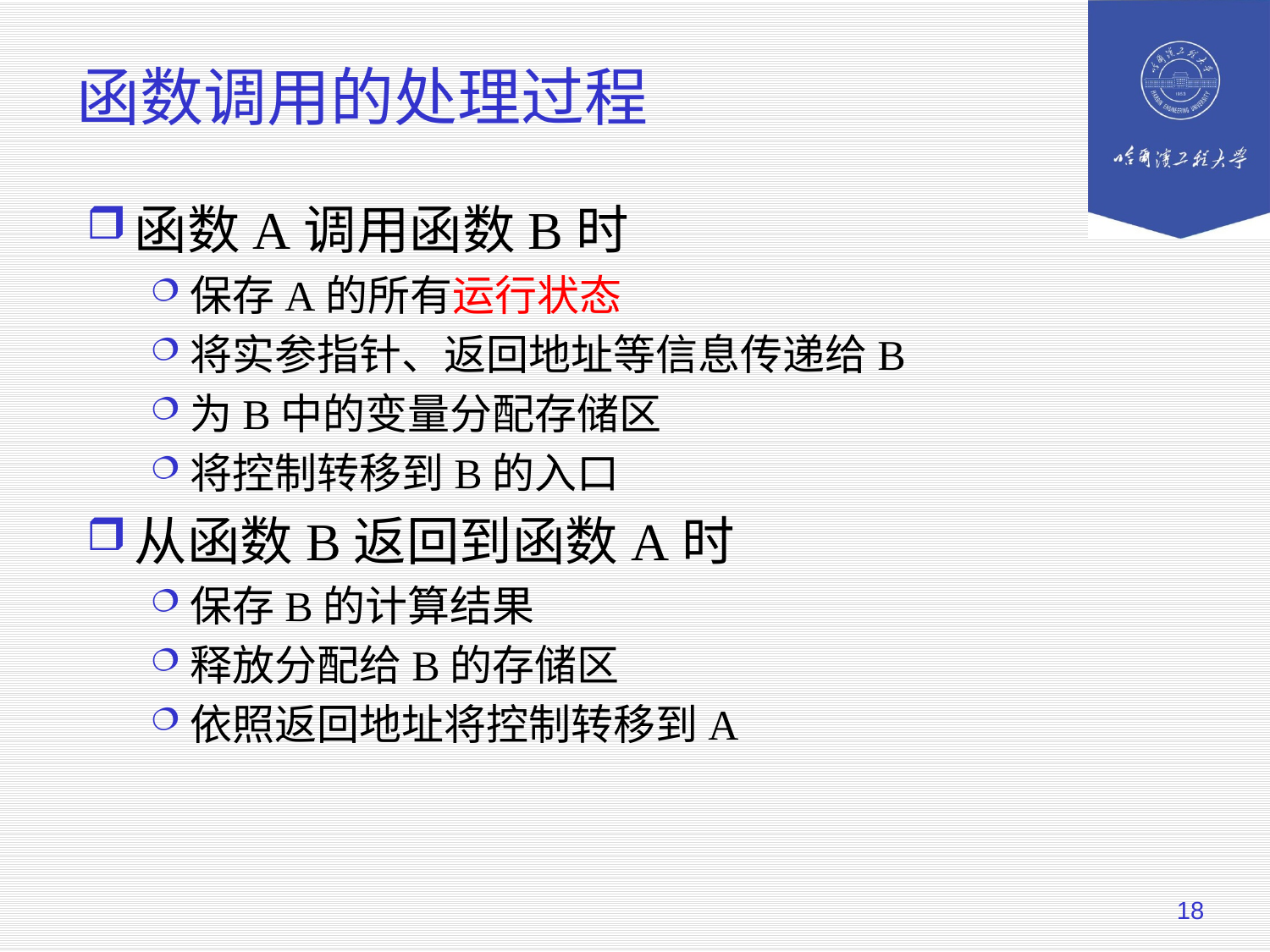

# 函数调用的处理过程
函数A调用函数B时
保存A的所有运行状态
将实参指针、返回地址等信息传递给B
为B中的变量分配存储区
将控制转移到B的入口
从函数B返回到函数A时
保存B的计算结果
释放分配给B的存储区
依照返回地址将控制转移到A
18